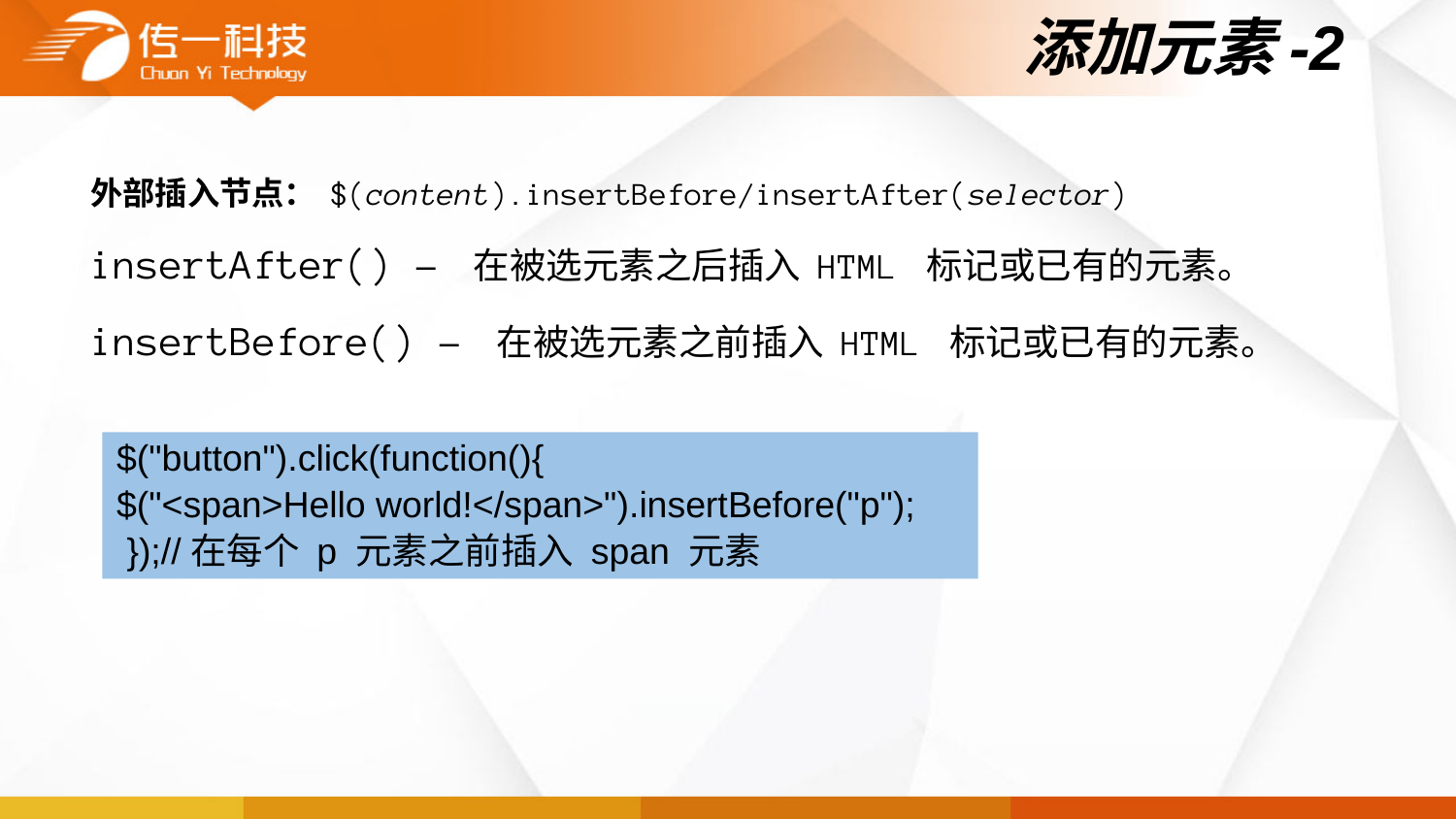

# 添加元素-2
外部插入节点： $(content).insertBefore/insertAfter(selector)
insertAfter() - 在被选元素之后插入 HTML 标记或已有的元素。
insertBefore() - 在被选元素之前插入 HTML 标记或已有的元素。
$("button").click(function(){
$("<span>Hello world!</span>").insertBefore("p");
 });//在每个 p 元素之前插入 span 元素